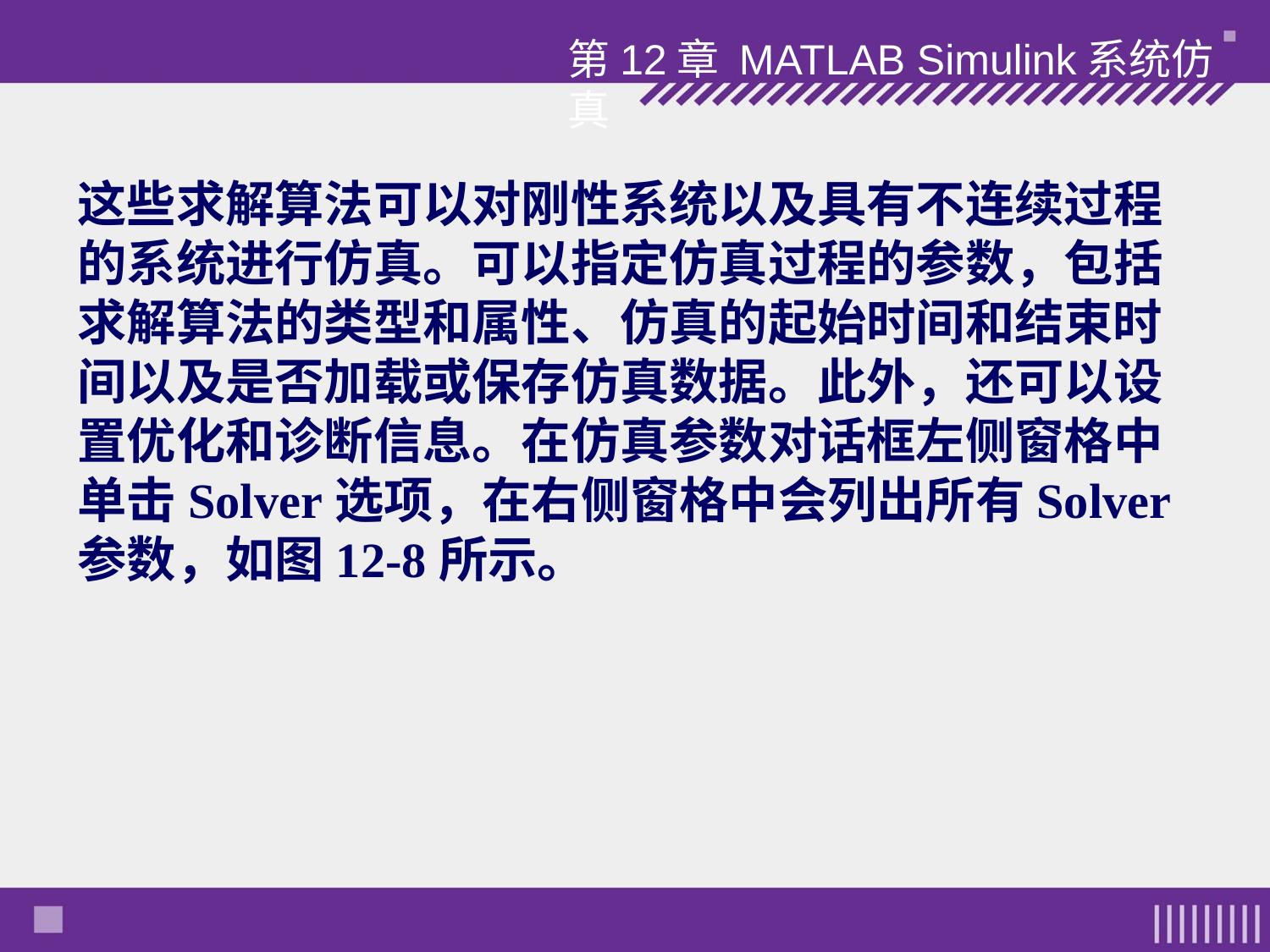

第12章 MATLAB Simulink系统仿真
这些求解算法可以对刚性系统以及具有不连续过程的系统进行仿真。可以指定仿真过程的参数，包括求解算法的类型和属性、仿真的起始时间和结束时间以及是否加载或保存仿真数据。此外，还可以设置优化和诊断信息。在仿真参数对话框左侧窗格中单击Solver选项，在右侧窗格中会列出所有Solver参数，如图12-8所示。